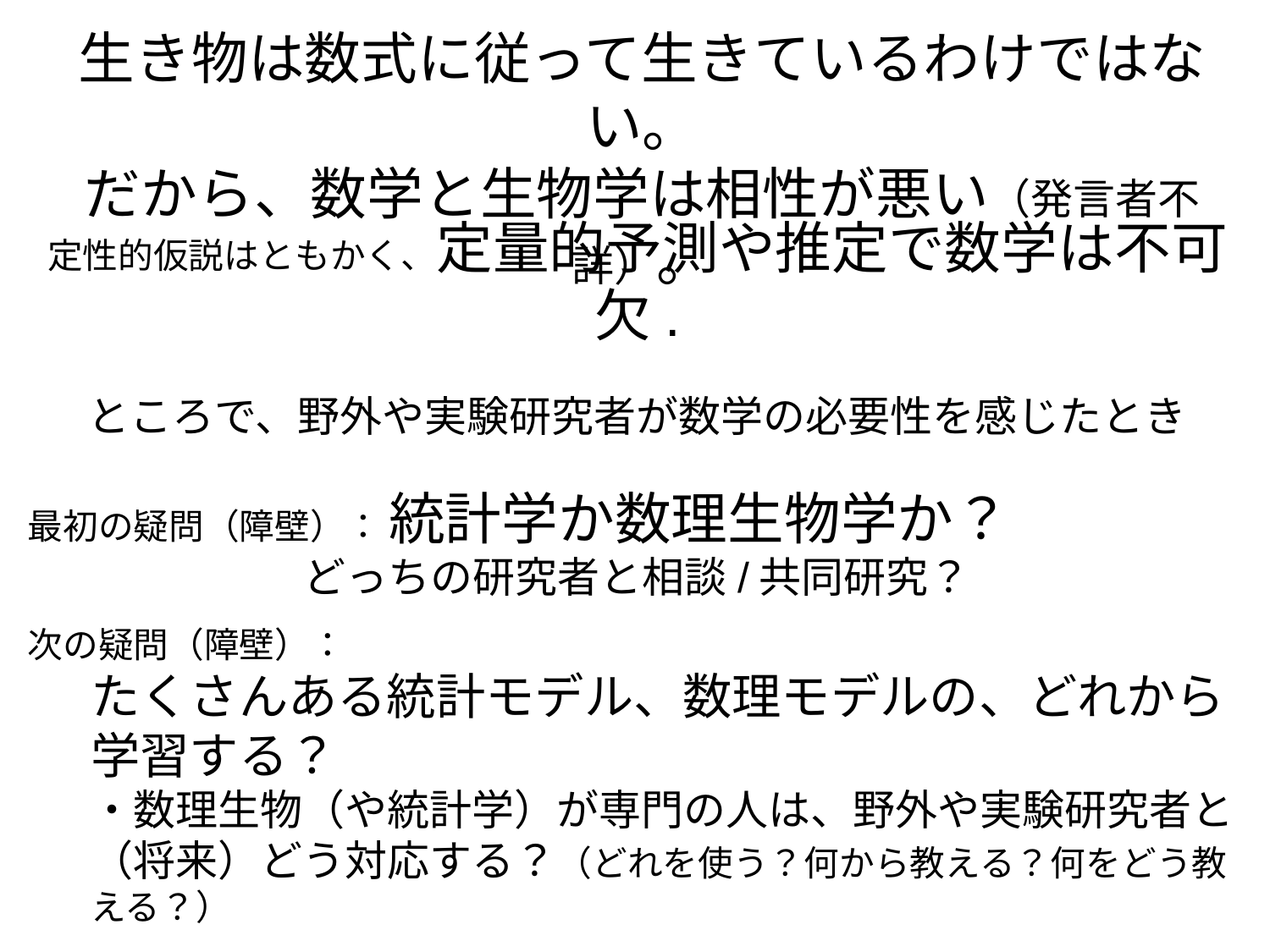

生き物は数式に従って生きているわけではない。
だから、数学と生物学は相性が悪い（発言者不詳）。
定性的仮説はともかく、定量的予測や推定で数学は不可欠.

ところで、野外や実験研究者が数学の必要性を感じたとき

最初の疑問（障壁）： 統計学か数理生物学か？
どっちの研究者と相談/共同研究？

次の疑問（障壁）：
たくさんある統計モデル、数理モデルの、どれから学習する？
・数理生物（や統計学）が専門の人は、野外や実験研究者と（将来）どう対応する？（どれを使う？何から教える？何をどう教える？）

・同じ「数学を使う生物学」でも、使い方以前に使う理由・発想が異なる
・体系的教育カリキュラムがない点で同じ...